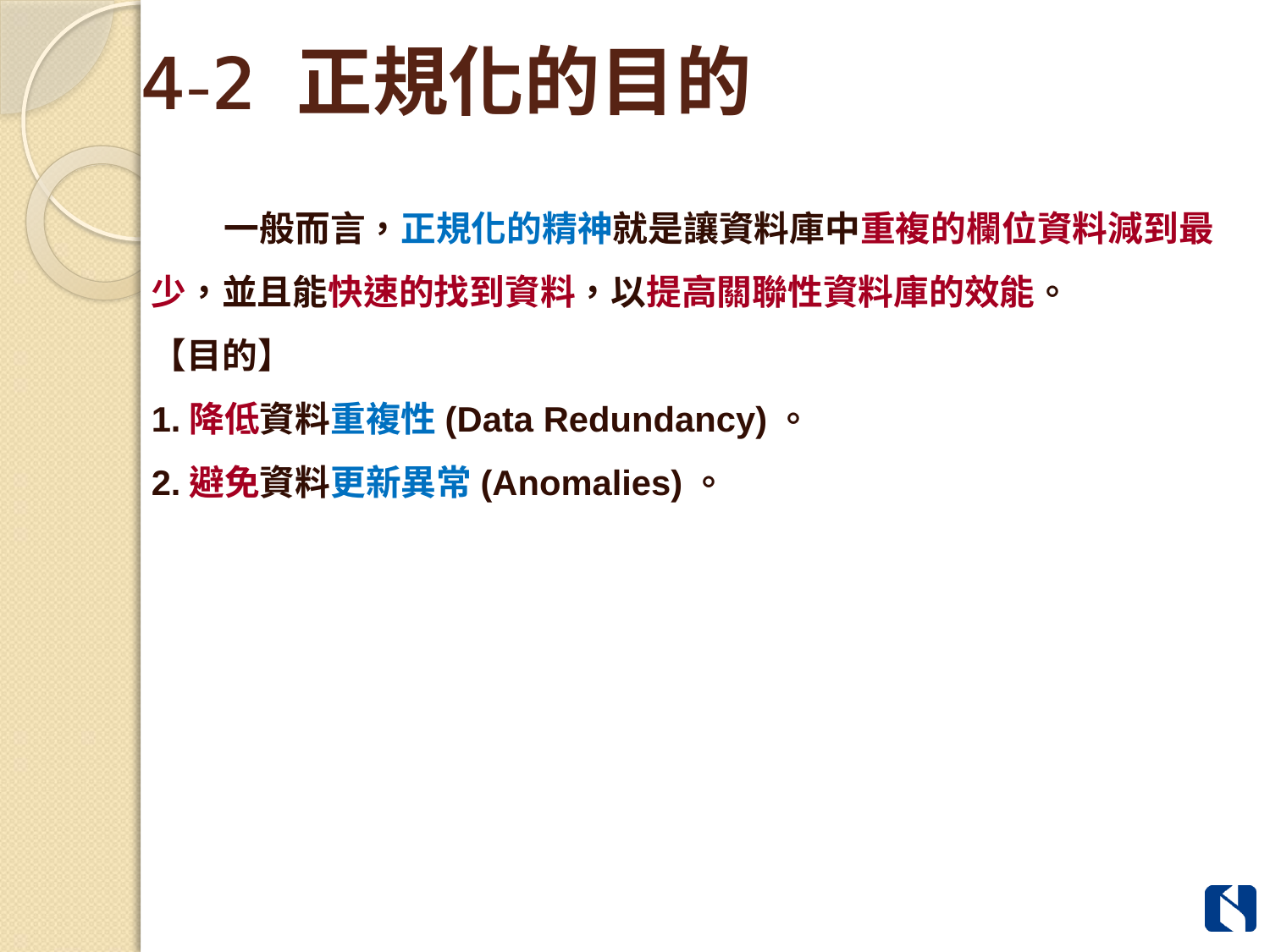

# 4-2 正規化的目的
        一般而言，正規化的精神就是讓資料庫中重複的欄位資料減到最少，並且能快速的找到資料，以提高關聯性資料庫的效能。
【目的】
1.降低資料重複性(Data Redundancy)。
2.避免資料更新異常(Anomalies)。